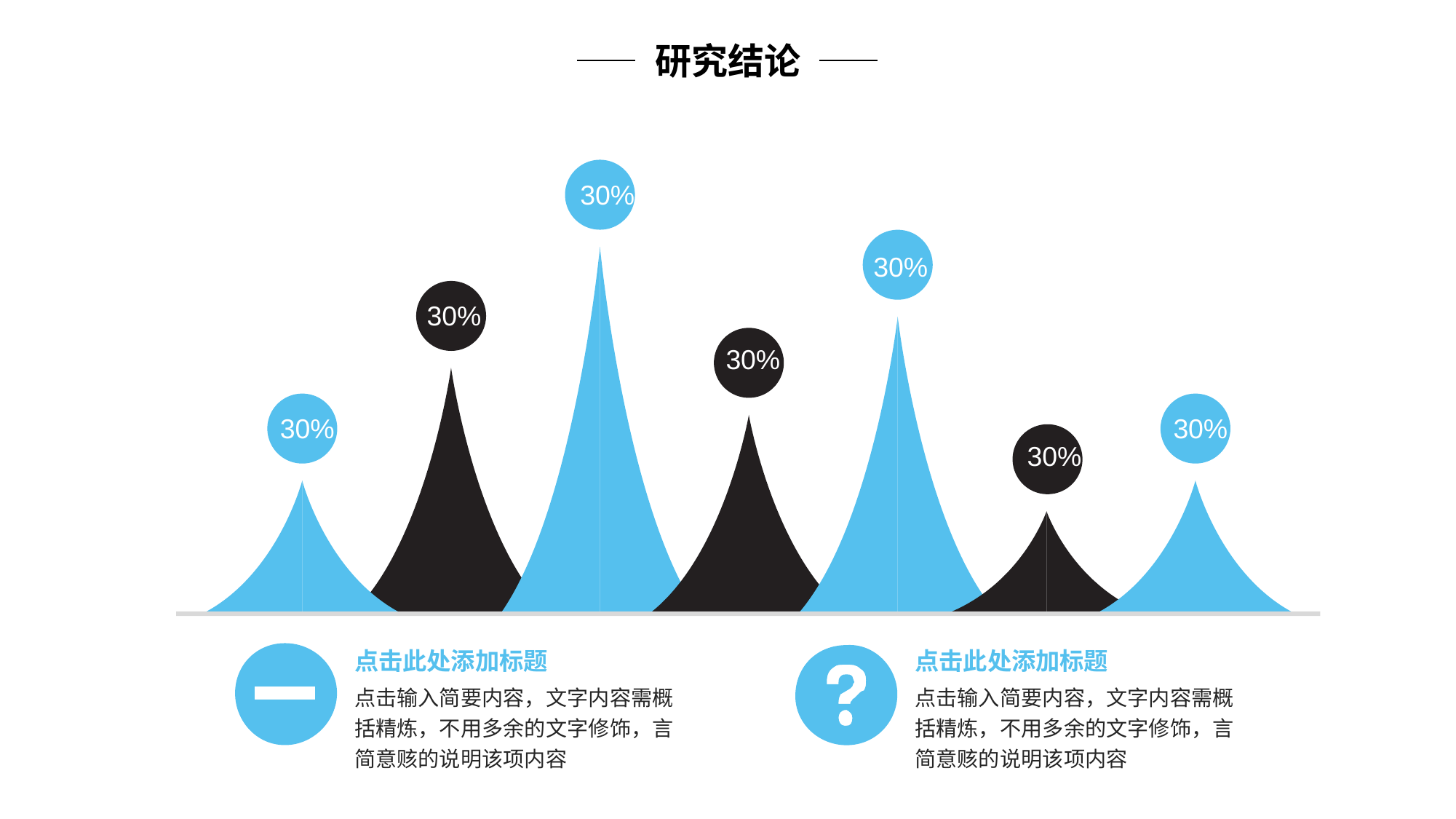

研究结论

30%

30%

30%

30%

30%
30%

30%

点击此处添加标题
点击此处添加标题

点击输入简要内容，文字内容需概括精炼，不用多余的文字修饰，言简意赅的说明该项内容
点击输入简要内容，文字内容需概括精炼，不用多余的文字修饰，言简意赅的说明该项内容